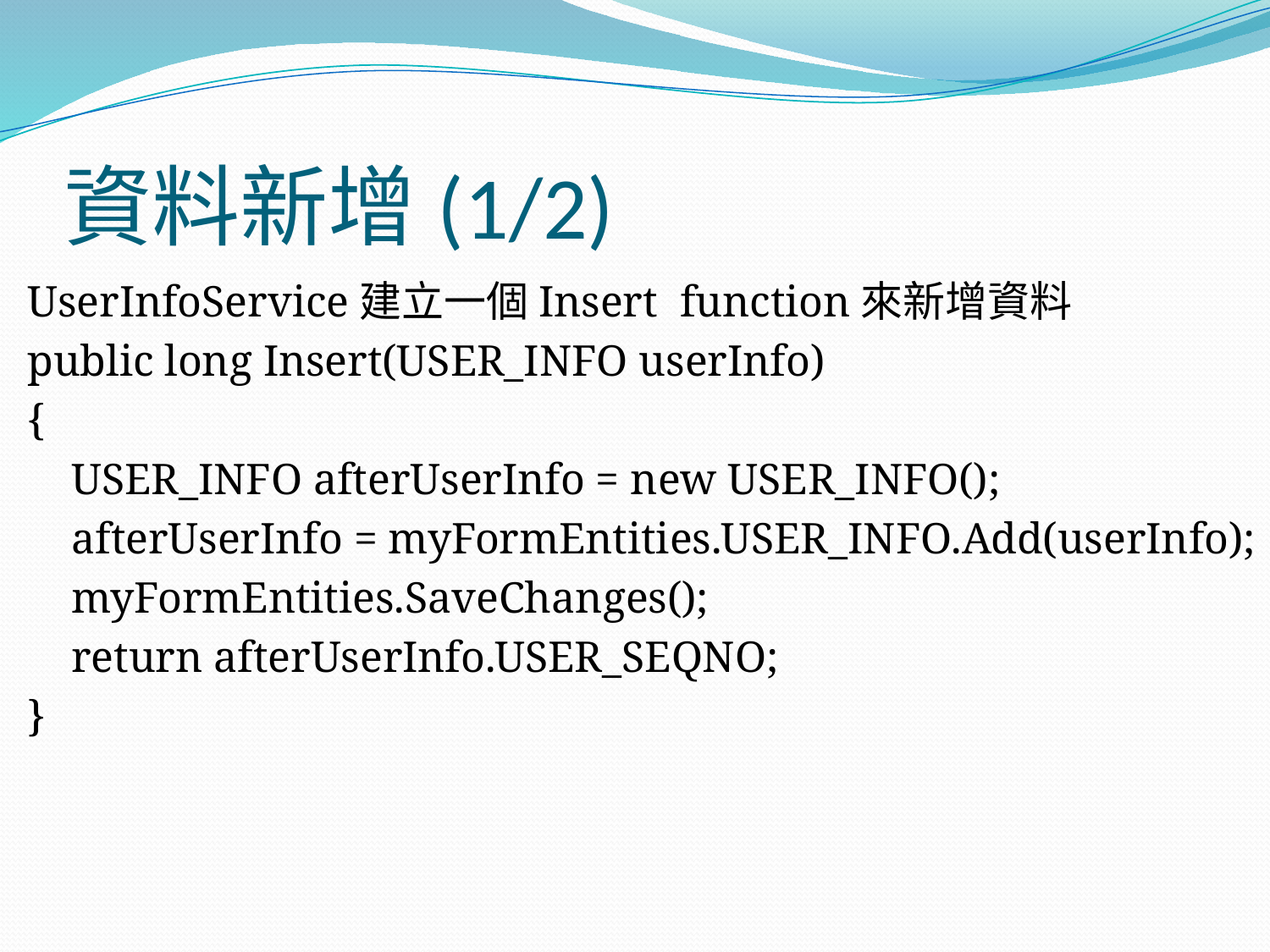

# 資料新增(1/2)
UserInfoService建立一個Insert  function來新增資料
public long Insert(USER_INFO userInfo)
{
    USER_INFO afterUserInfo = new USER_INFO();
    afterUserInfo = myFormEntities.USER_INFO.Add(userInfo);
    myFormEntities.SaveChanges();
    return afterUserInfo.USER_SEQNO;
}